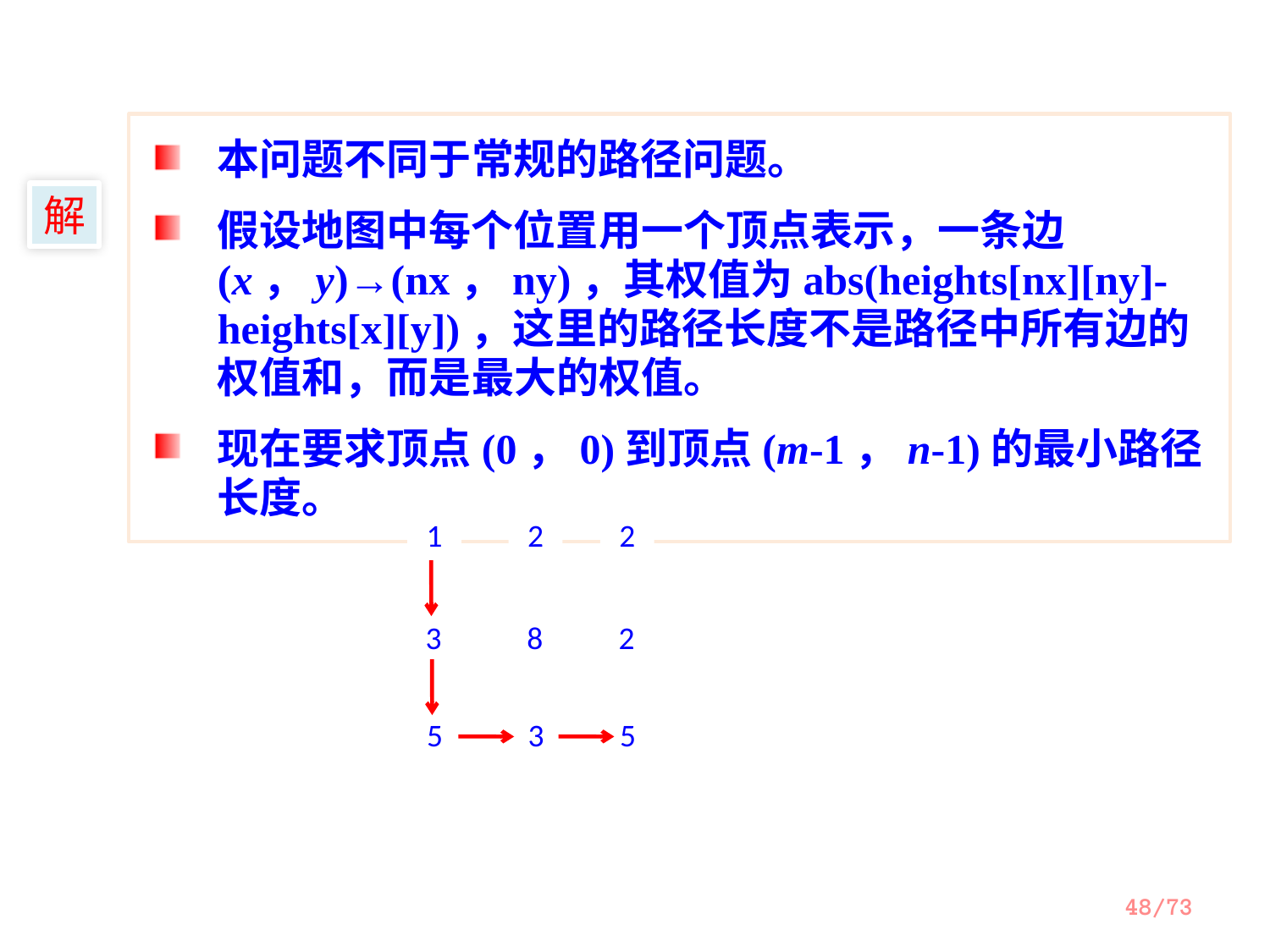

本问题不同于常规的路径问题。
假设地图中每个位置用一个顶点表示，一条边(x，y)→(nx，ny)，其权值为abs(heights[nx][ny]-heights[x][y])，这里的路径长度不是路径中所有边的权值和，而是最大的权值。
现在要求顶点(0，0)到顶点(m-1，n-1)的最小路径长度。
解
1
2
2

3
8
2

5
3
5

48/73